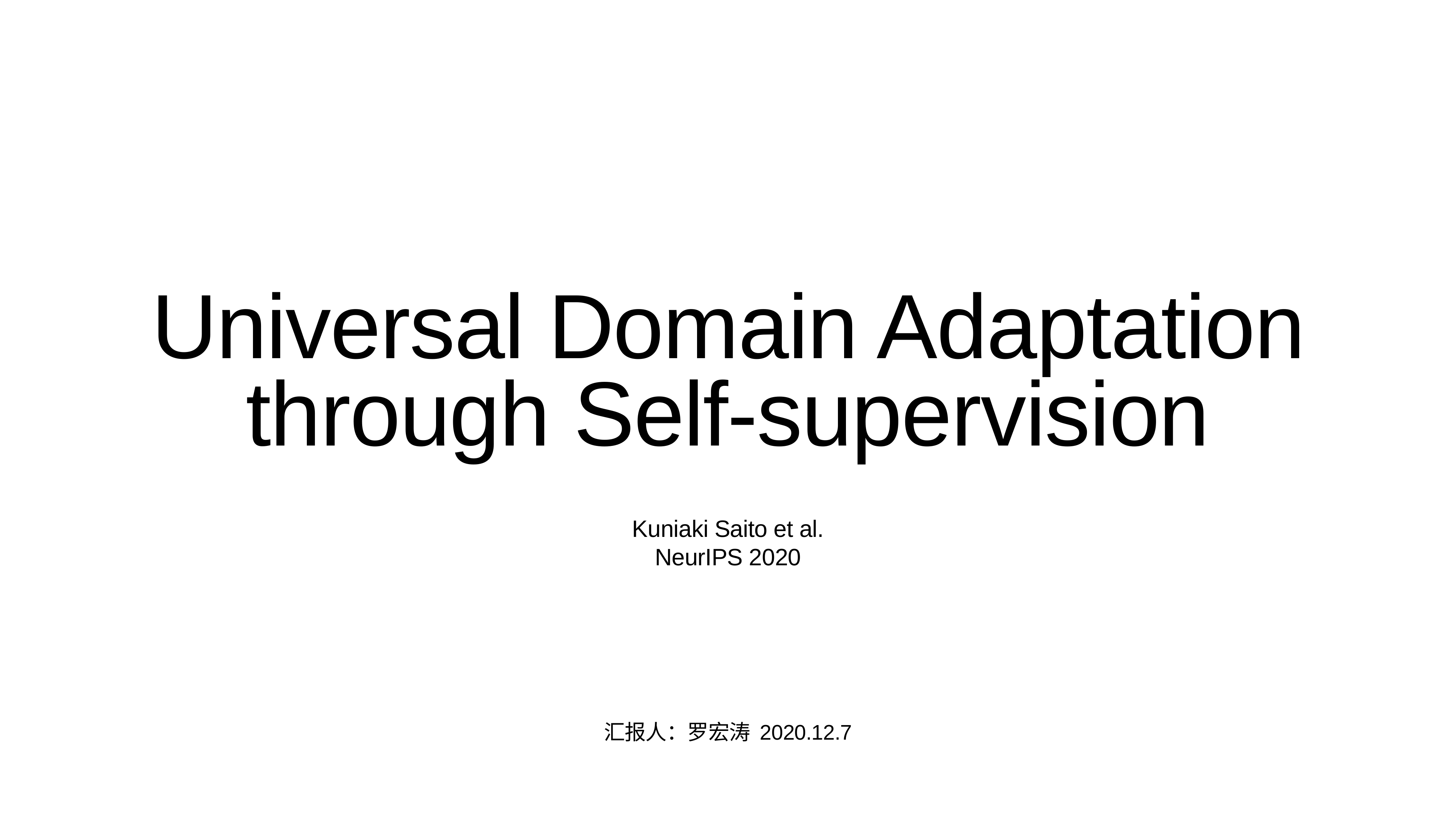

# Universal Domain Adaptation through Self-supervision
Kuniaki Saito et al.
NeurIPS 2020
汇报人：罗宏涛 2020.12.7